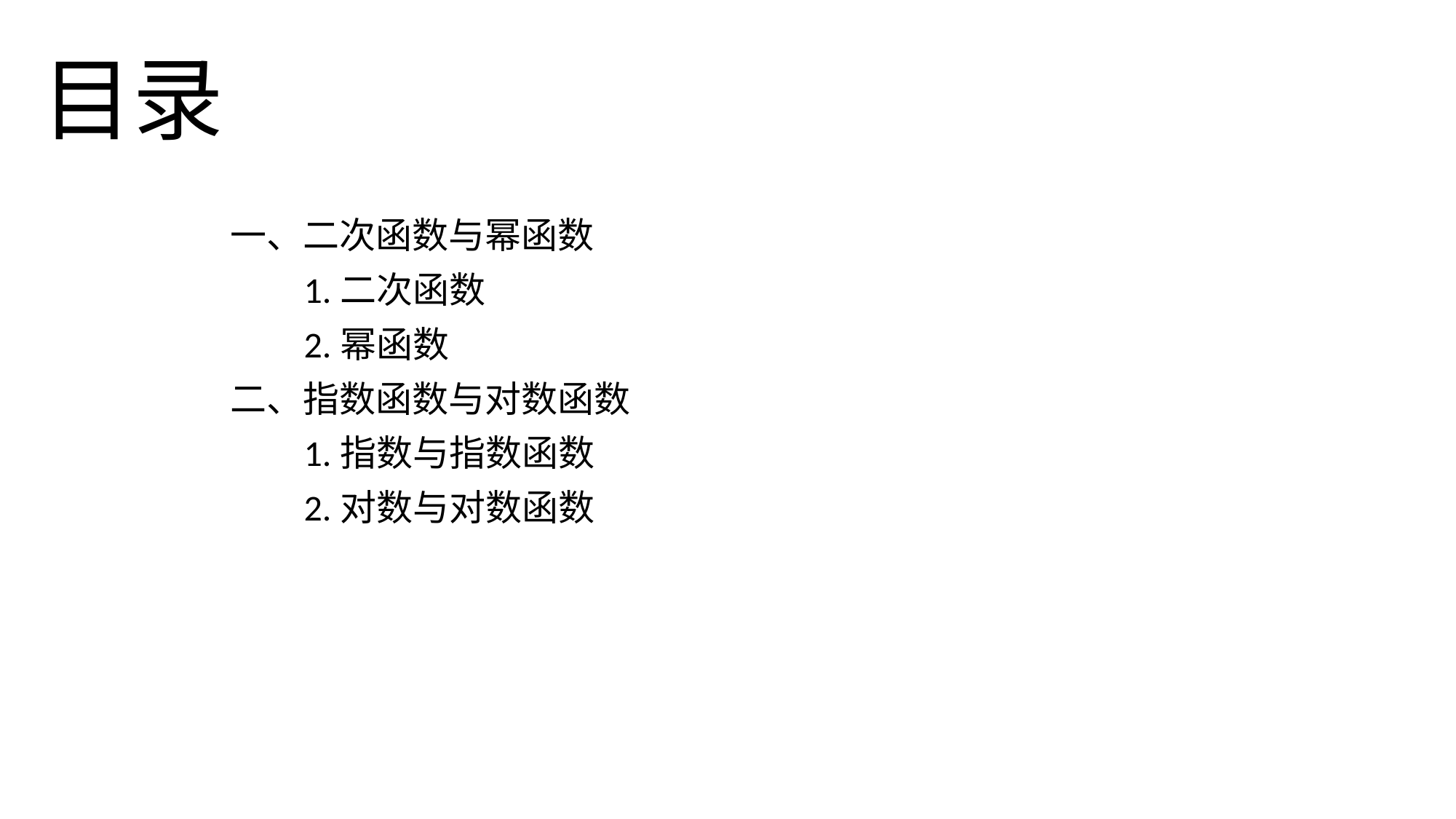

目录
一、二次函数与幂函数
         1.二次函数
         2.幂函数
二、指数函数与对数函数
         1.指数与指数函数
         2.对数与对数函数